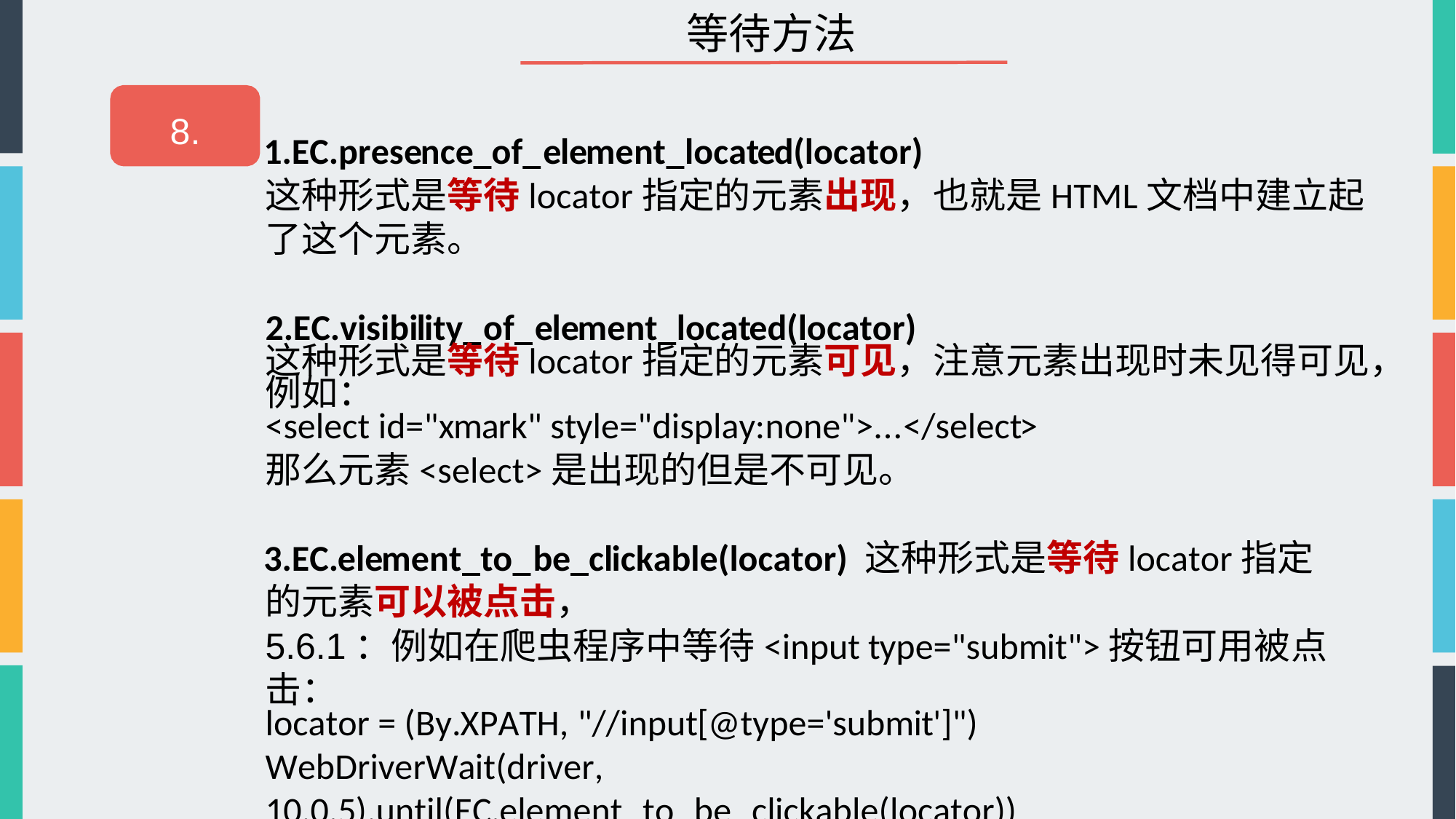

# 等待方法

8.
EC.presence_of_element_located(locator)
这种形式是等待locator指定的元素出现，也就是HTML文档中建立起了这个元素。

EC.visibility_of_element_located(locator)
这种形式是等待locator指定的元素可见，注意元素出现时未见得可见，例如：
<select id="xmark" style="display:none">...</select>
那么元素<select>是出现的但是不可见。

EC.element_to_be_clickable(locator) 这种形式是等待locator指定的元素可以被点击，
5.6.1：例如在爬虫程序中等待<input type="submit">按钮可用被点击：
locator = (By.XPATH, "//input[@type='submit']")
WebDriverWait(driver, 10,0.5).until(EC.element_to_be_clickable(locator))